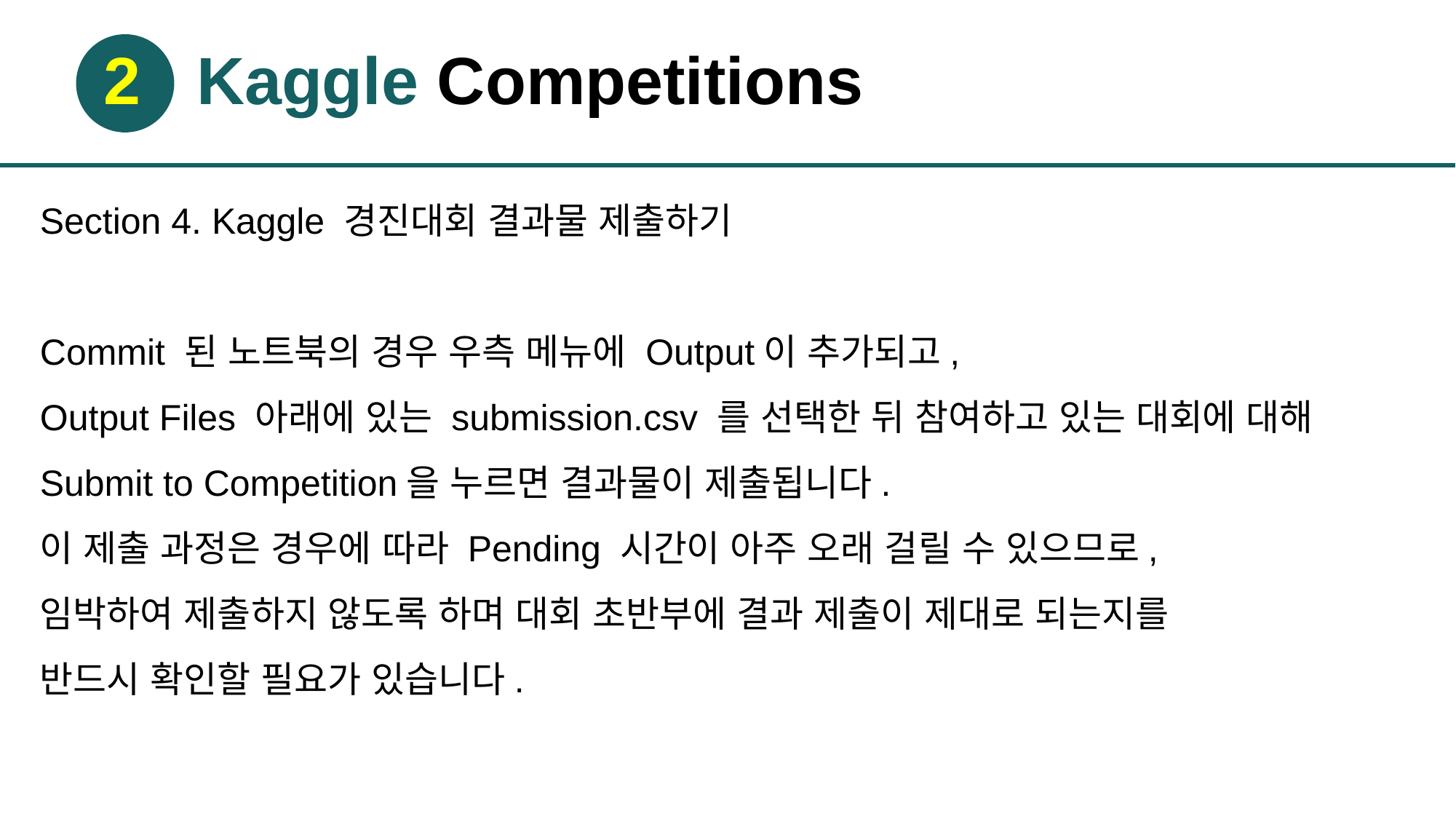

# 2   Kaggle Competitions

Section 4. Kaggle 경진대회 결과물 제출하기

Commit 된 노트북의 경우 우측 메뉴에 Output이 추가되고,
Output Files 아래에 있는 submission.csv 를 선택한 뒤 참여하고 있는 대회에 대해 Submit to Competition을 누르면 결과물이 제출됩니다.
이 제출 과정은 경우에 따라 Pending 시간이 아주 오래 걸릴 수 있으므로,
임박하여 제출하지 않도록 하며 대회 초반부에 결과 제출이 제대로 되는지를
반드시 확인할 필요가 있습니다.